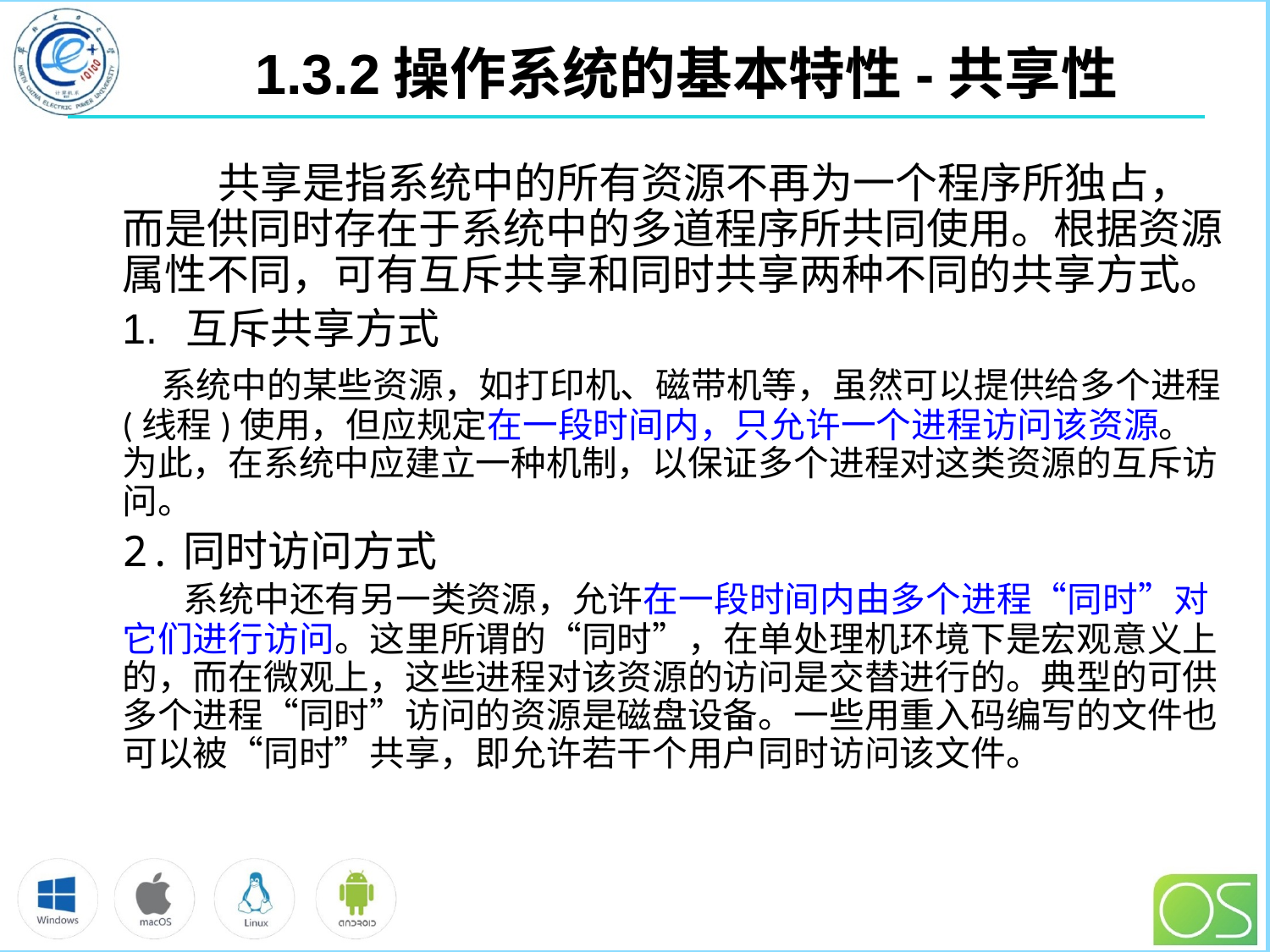

# 1.3.2操作系统的基本特性-共享性
         共享是指系统中的所有资源不再为一个程序所独占，而是供同时存在于系统中的多道程序所共同使用。根据资源属性不同，可有互斥共享和同时共享两种不同的共享方式。
互斥共享方式
   系统中的某些资源，如打印机、磁带机等，虽然可以提供给多个进程(线程)使用，但应规定在一段时间内，只允许一个进程访问该资源。为此，在系统中应建立一种机制，以保证多个进程对这类资源的互斥访问。
2.同时访问方式
　  系统中还有另一类资源，允许在一段时间内由多个进程“同时”对它们进行访问。这里所谓的“同时”，在单处理机环境下是宏观意义上的，而在微观上，这些进程对该资源的访问是交替进行的。典型的可供多个进程“同时”访问的资源是磁盘设备。一些用重入码编写的文件也可以被“同时”共享，即允许若干个用户同时访问该文件。